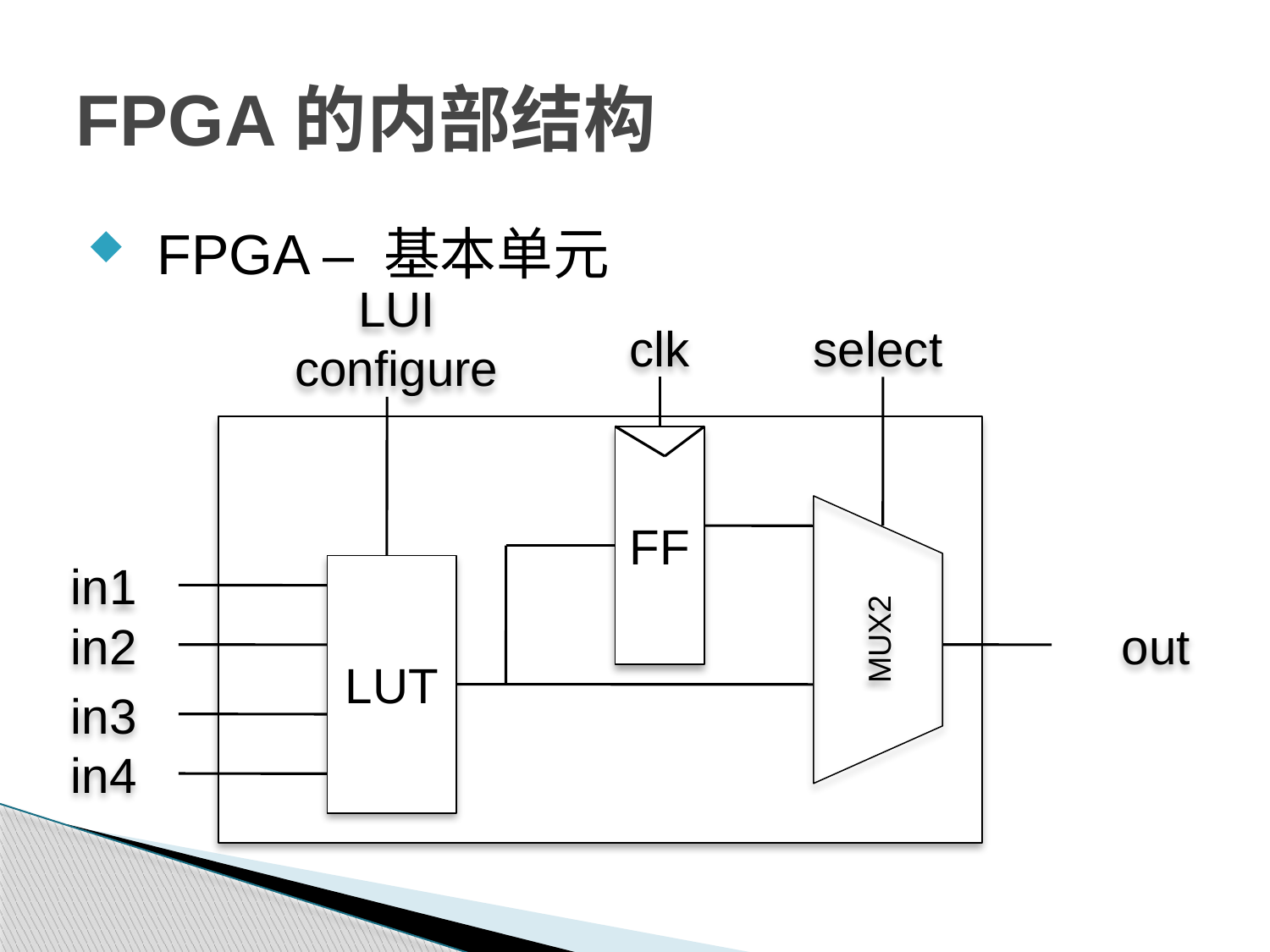

# FPGA的内部结构
  FPGA – 基本单元
LUI
configure
clk
select

FF
in1
LUT
MUX2
in2
out
in3
in4